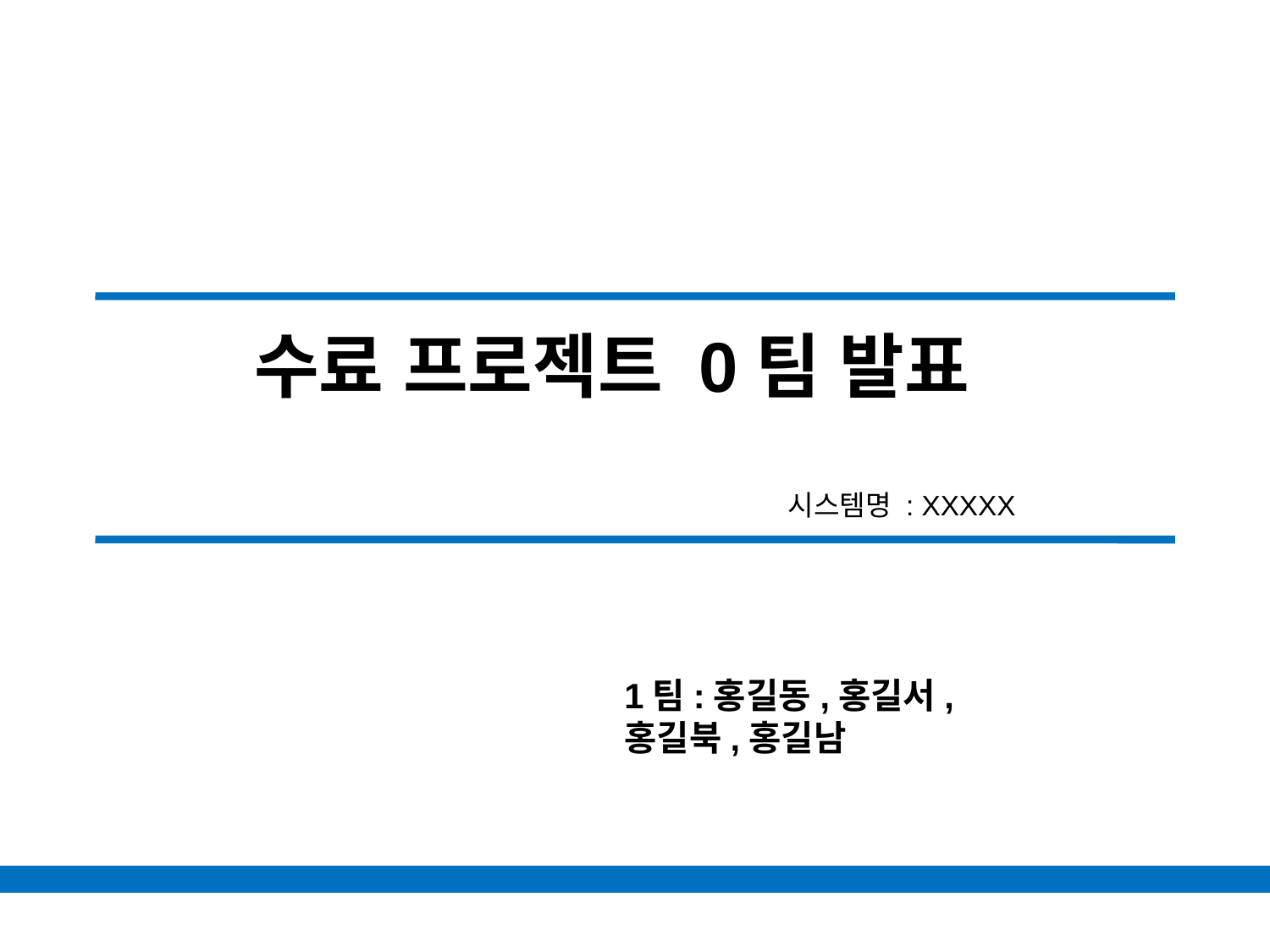

# 수료 프로젝트 0팀 발표
시스템명 : XXXXX
1팀:홍길동,홍길서,홍길북,홍길남